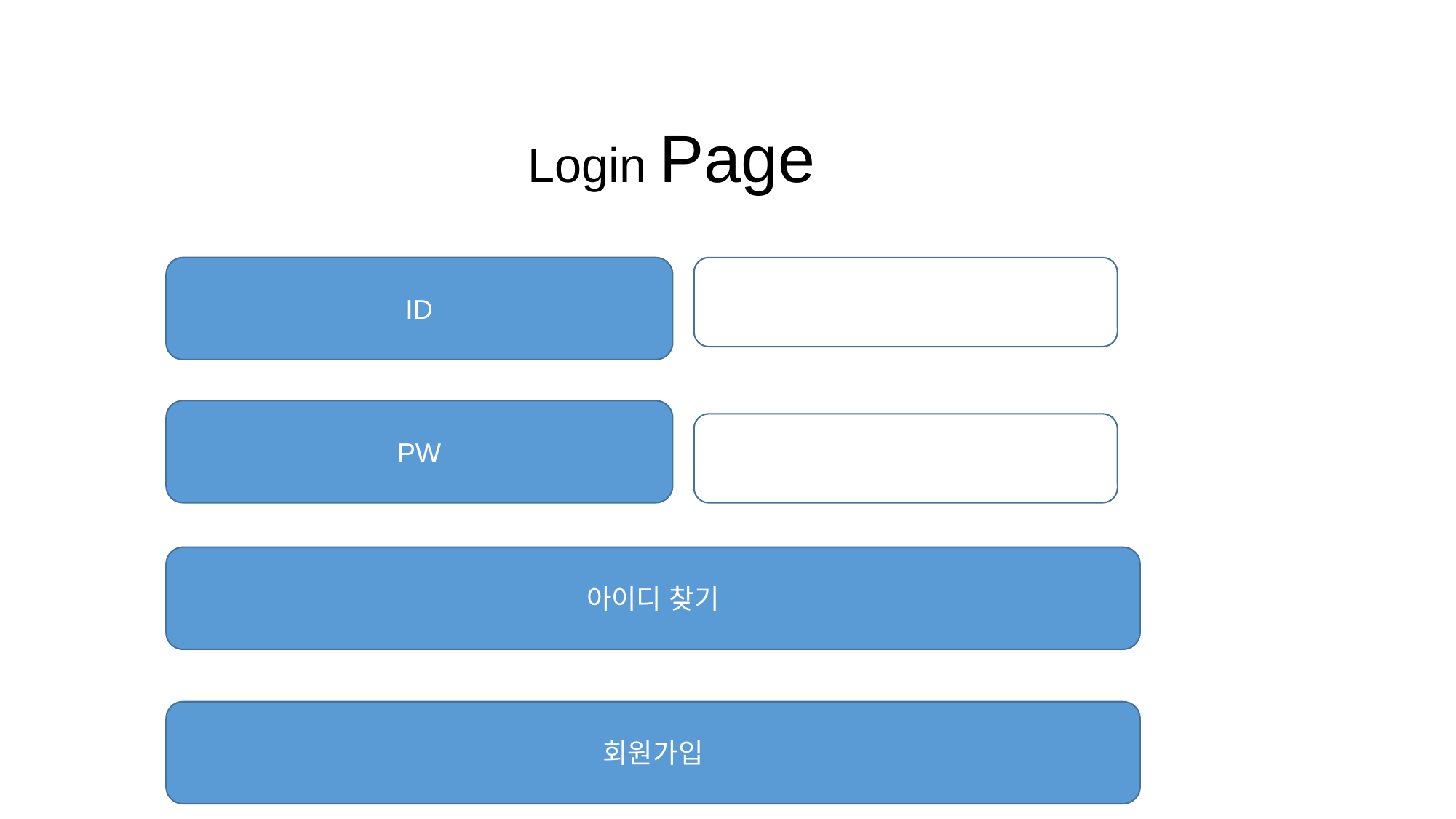

Login Page
ID

PW

아이디 찾기
회원가입
로그인